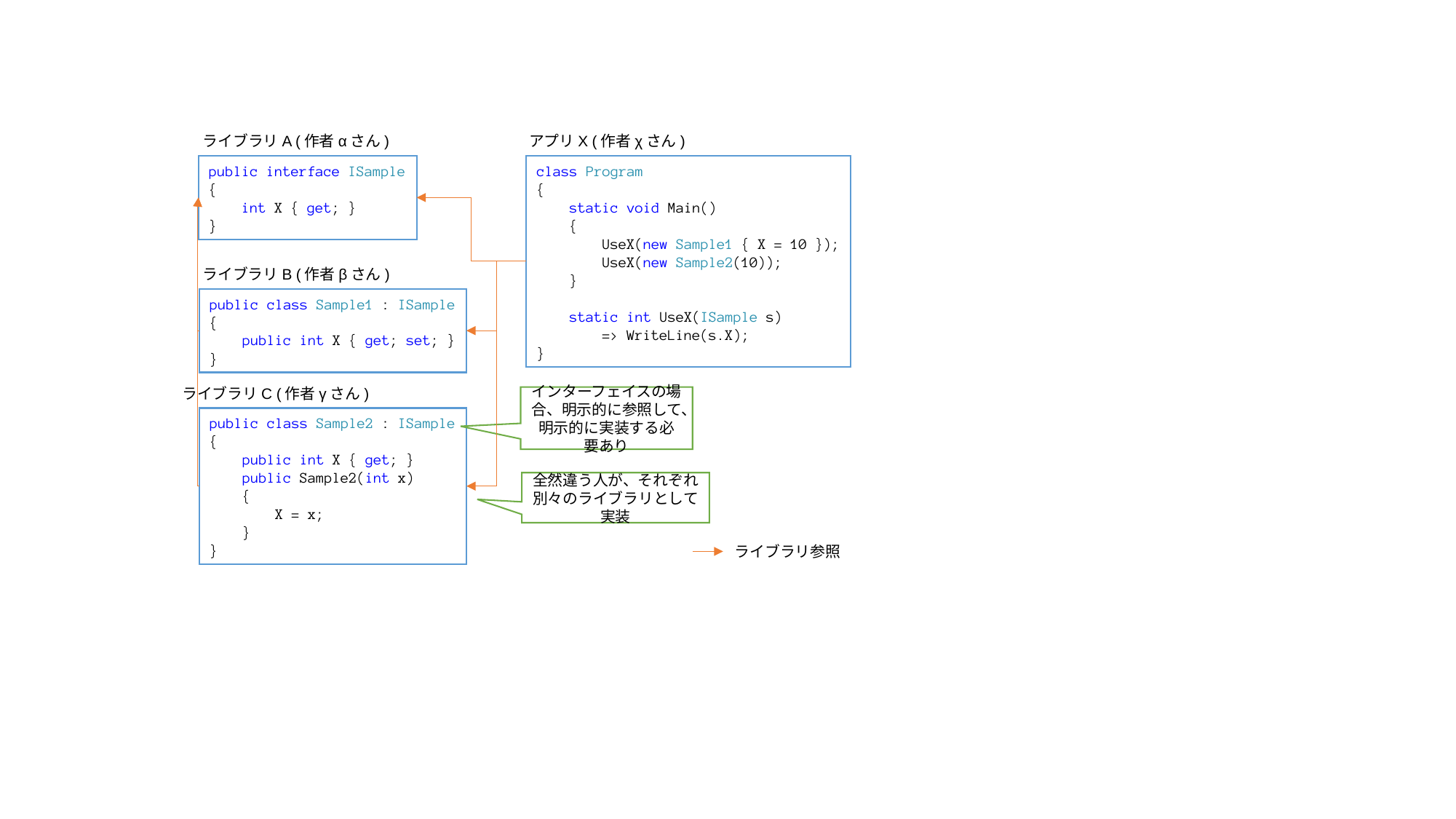

ライブラリA (作者αさん)
アプリX (作者χさん)
public interface ISample
{
    int X { get; }
}
class Program
{
    static void Main()
    {
        UseX(new Sample1 { X = 10 });
        UseX(new Sample2(10));
    }

    static int UseX(ISample s)
        => WriteLine(s.X);
}
ライブラリB (作者βさん)
public class Sample1 : ISample
{
    public int X { get; set; }
}
ライブラリC (作者γさん)
インターフェイスの場合、明示的に参照して、明示的に実装する必要あり
public class Sample2 : ISample
{
    public int X { get; }
    public Sample2(int x)
    {
        X = x;
    }
}
全然違う人が、それぞれ別々のライブラリとして実装
ライブラリ参照